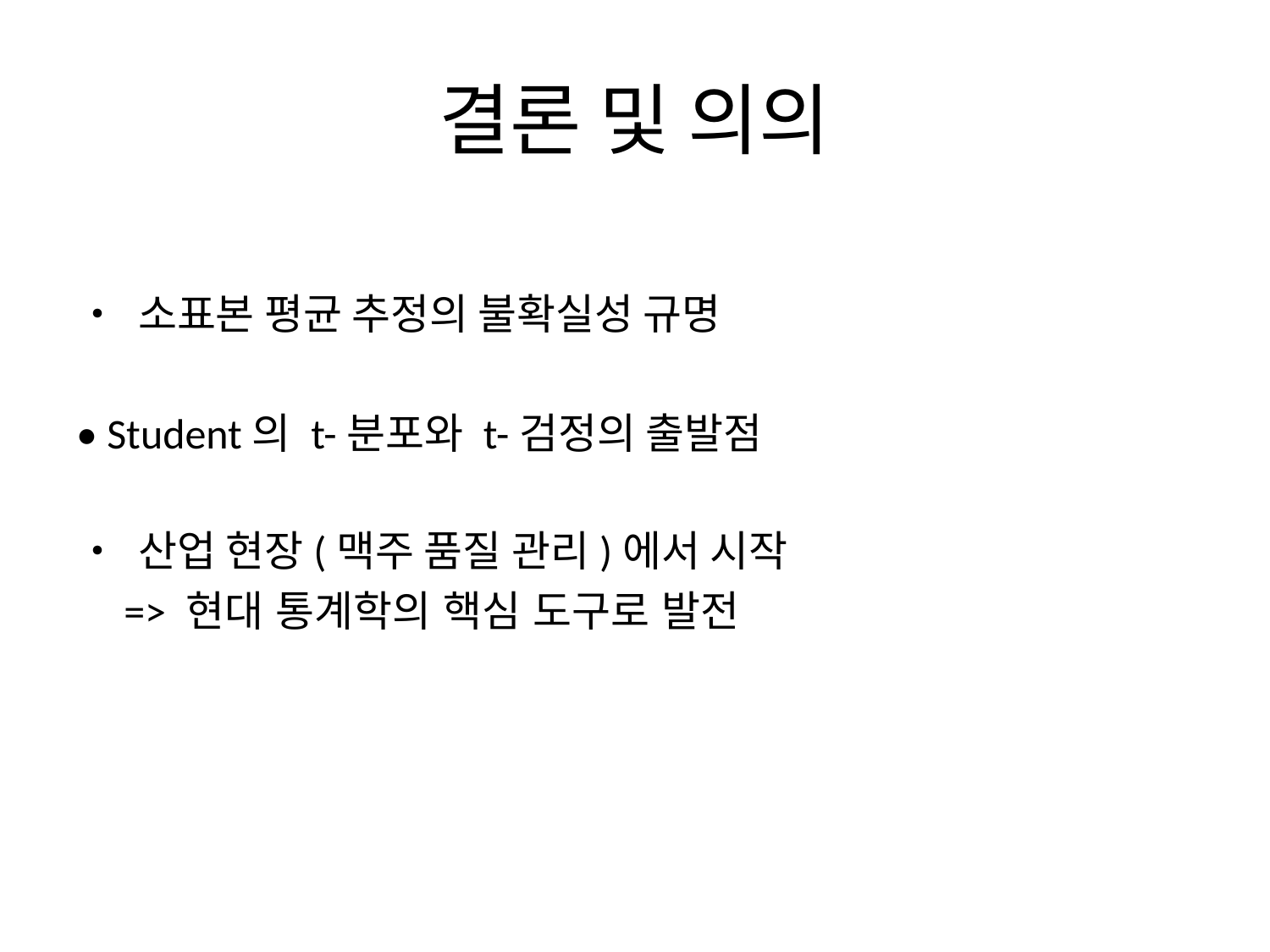

# 결론 및 의의

• 소표본 평균 추정의 불확실성 규명

• Student의 t-분포와 t-검정의 출발점

• 산업 현장(맥주 품질 관리)에서 시작
     => 현대 통계학의 핵심 도구로 발전